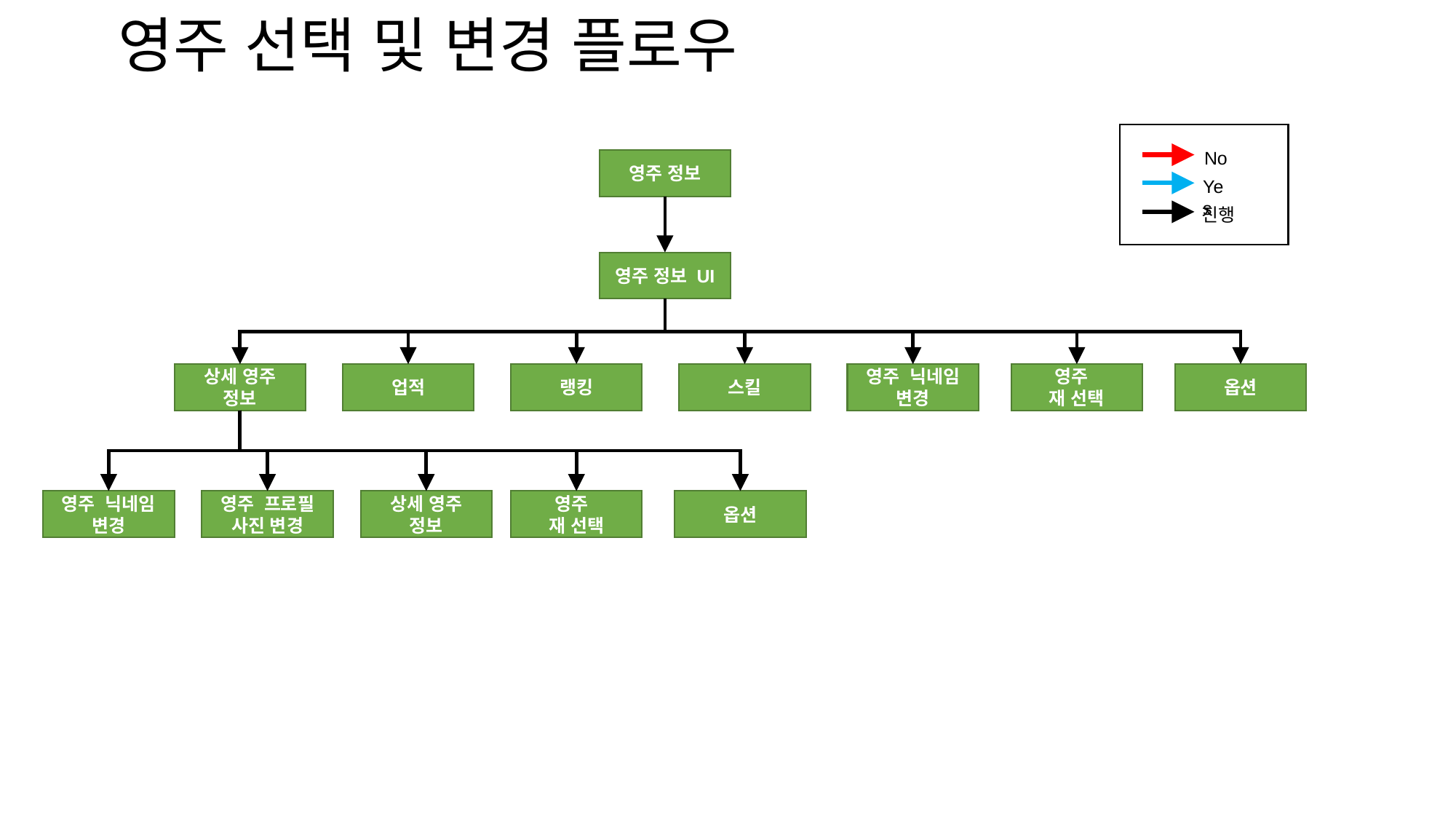

# 영주 선택 및 변경 플로우

No
Yes
진행
영주 정보
영주 정보 UI
옵션
영주  닉네임 변경
영주
재 선택
상세 영주
정보
업적
랭킹
스킬
영주  닉네임 변경
영주  프로필 사진 변경
상세 영주
정보
옵션
영주
재 선택